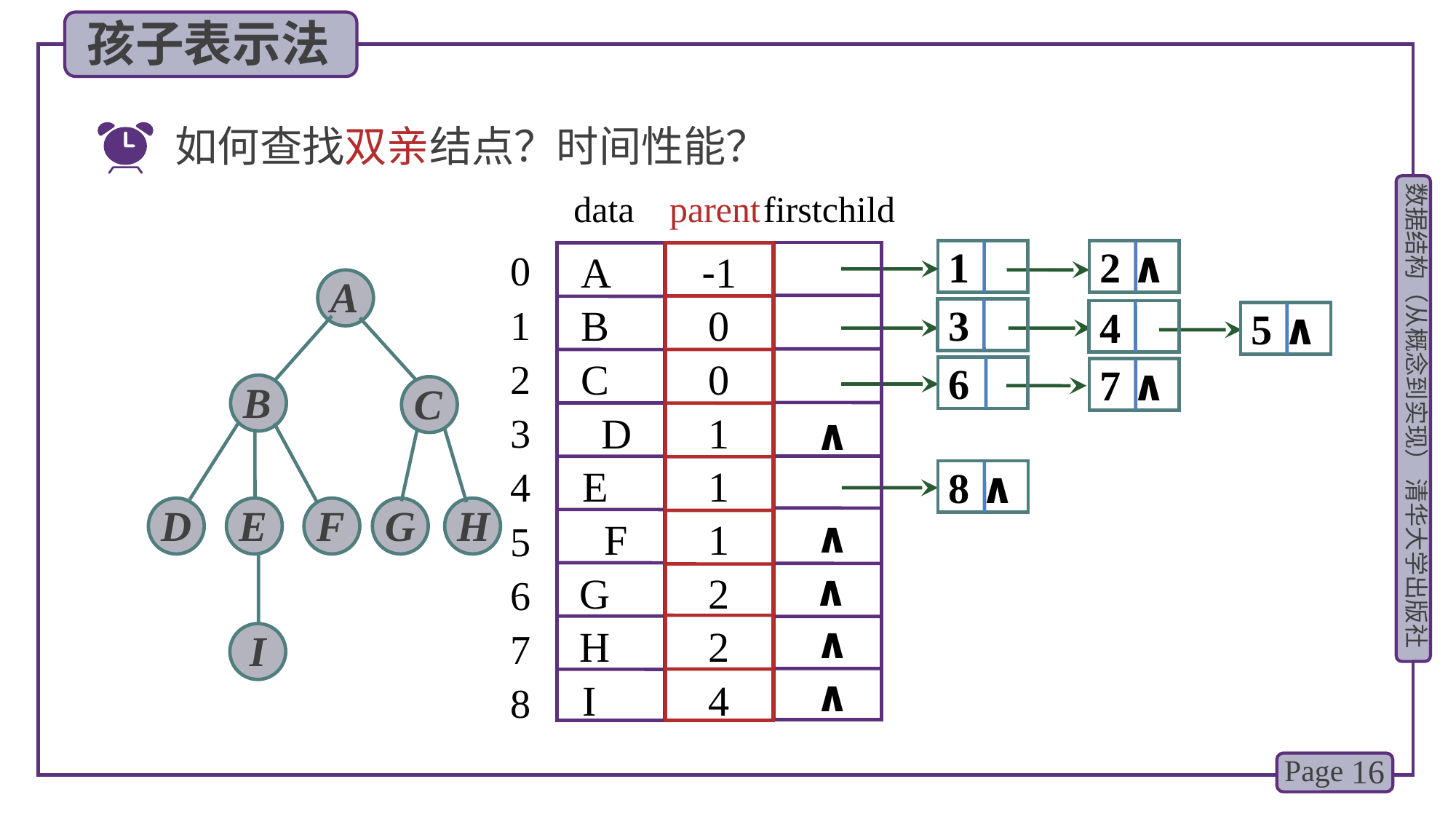

孩子表示法

如何查找双亲结点？时间性能？

data
0
1
2
3
4
5
6
7
8
 A
 B
 C
 D
 E
 F
 G
 H
 I

  parent
-1
0
0
1
1
1
2
2
4

firstchild

1
2 ∧

A

B
C

D
E
F
G
H

I
3

4

5 ∧

6

7 ∧

∧
∧
∧
∧
∧
8 ∧